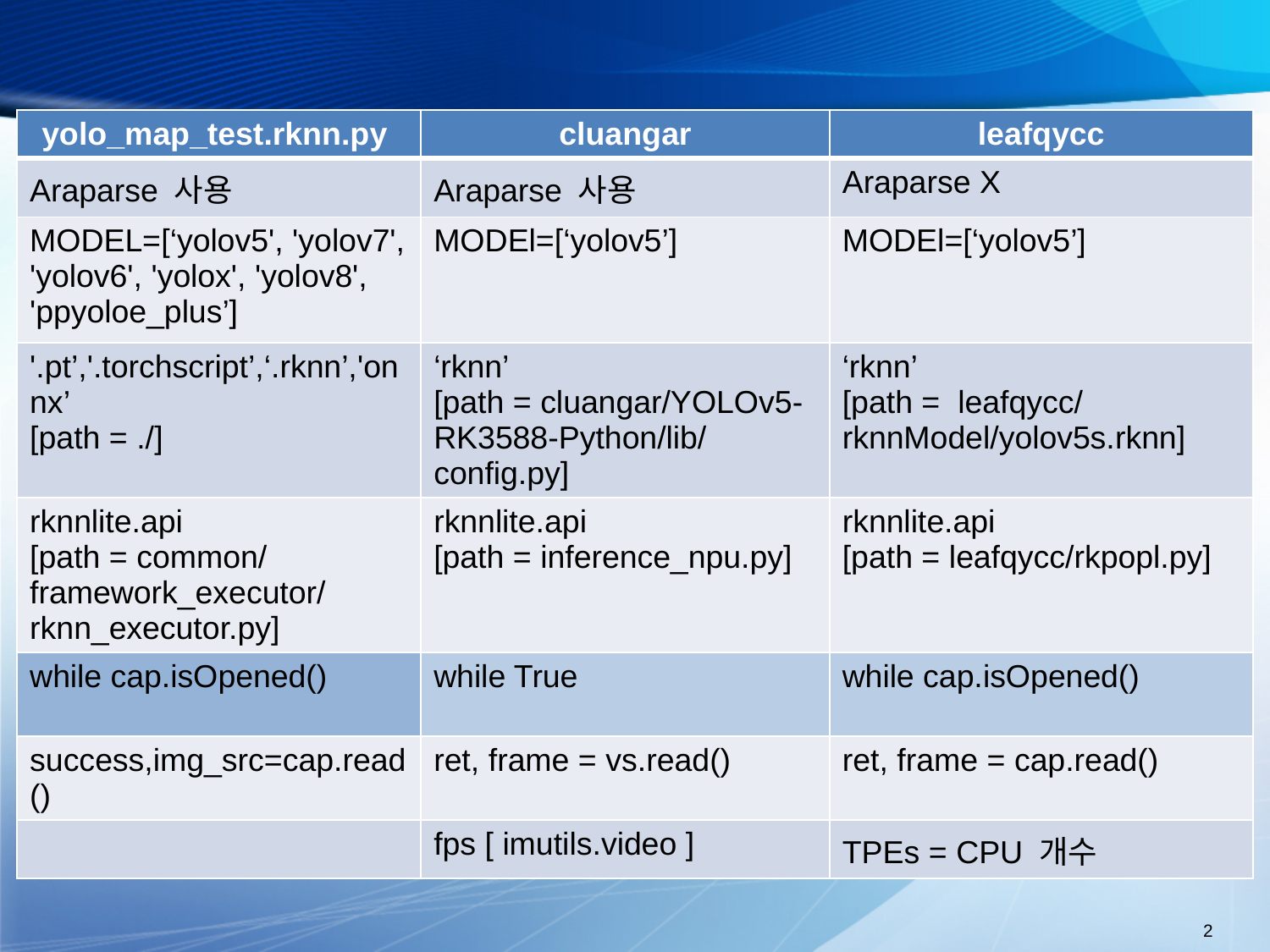

#
| yolo\_map\_test.rknn.py | cluangar | leafqycc |
| --- | --- | --- |
| Araparse 사용 | Araparse 사용 | Araparse X |
| MODEL=[‘yolov5', 'yolov7', 'yolov6', 'yolox', 'yolov8', 'ppyoloe\_plus’] | MODEl=[‘yolov5’] | MODEl=[‘yolov5’] |
| '.pt’,'.torchscript’,‘.rknn’,'onnx’ [path = ./] | ‘rknn’ [path = cluangar/YOLOv5-RK3588-Python/lib/config.py] | ‘rknn’ [path = leafqycc/rknnModel/yolov5s.rknn] |
| rknnlite.api [path = common/framework\_executor/rknn\_executor.py] | rknnlite.api [path = inference\_npu.py] | rknnlite.api [path = leafqycc/rkpopl.py] |
| while cap.isOpened() | while True | while cap.isOpened() |
| success,img\_src=cap.read() | ret, frame = vs.read() | ret, frame = cap.read() |
|  | fps [ imutils.video ] | TPEs = CPU 개수 |